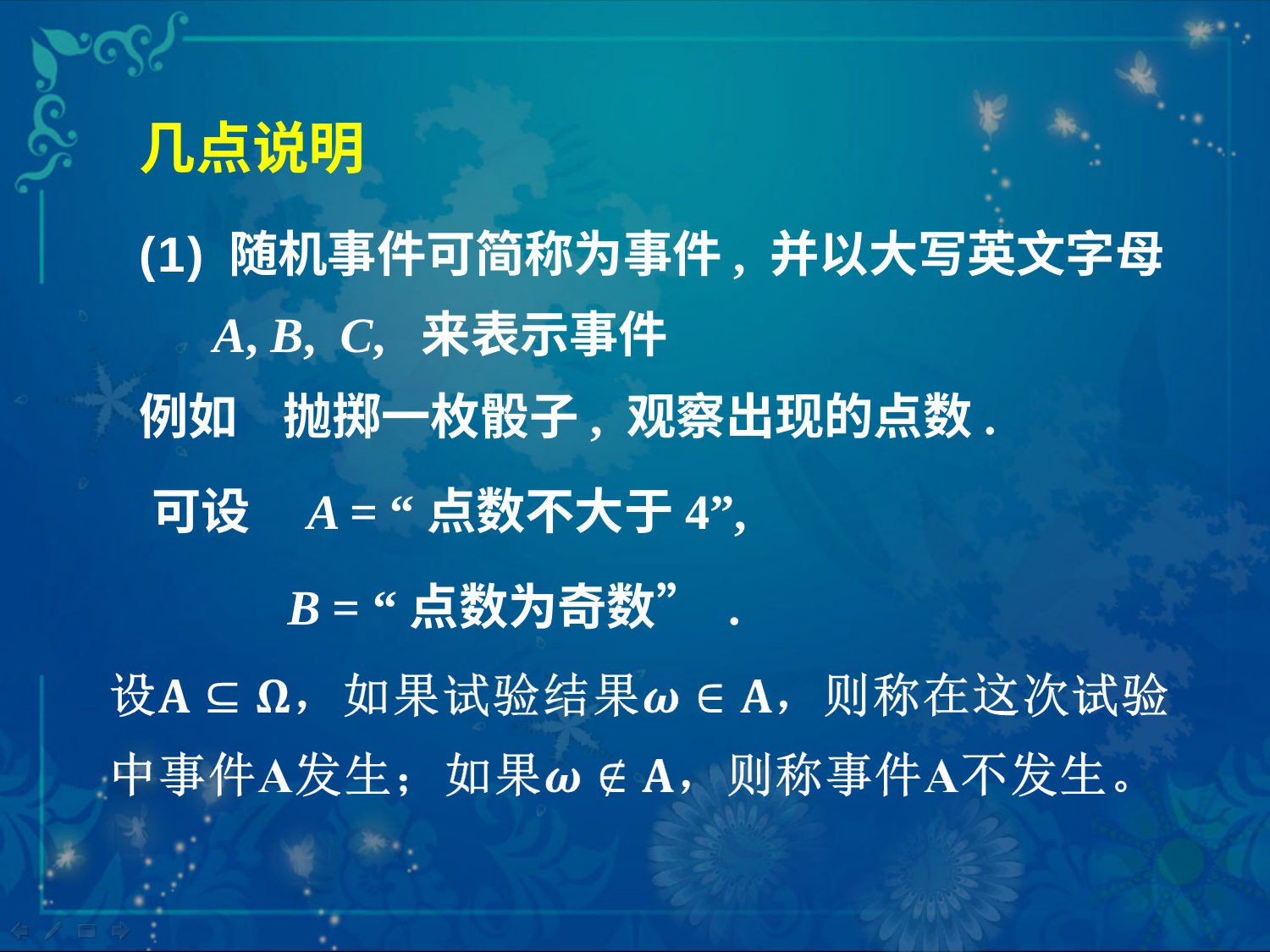

几点说明
 随机事件可简称为事件, 并以大写英文字母
      A, B,  C,  来表示事件
例如    抛掷一枚骰子, 观察出现的点数.
 可设    A = “点数不大于4”,
B = “点数为奇数” .